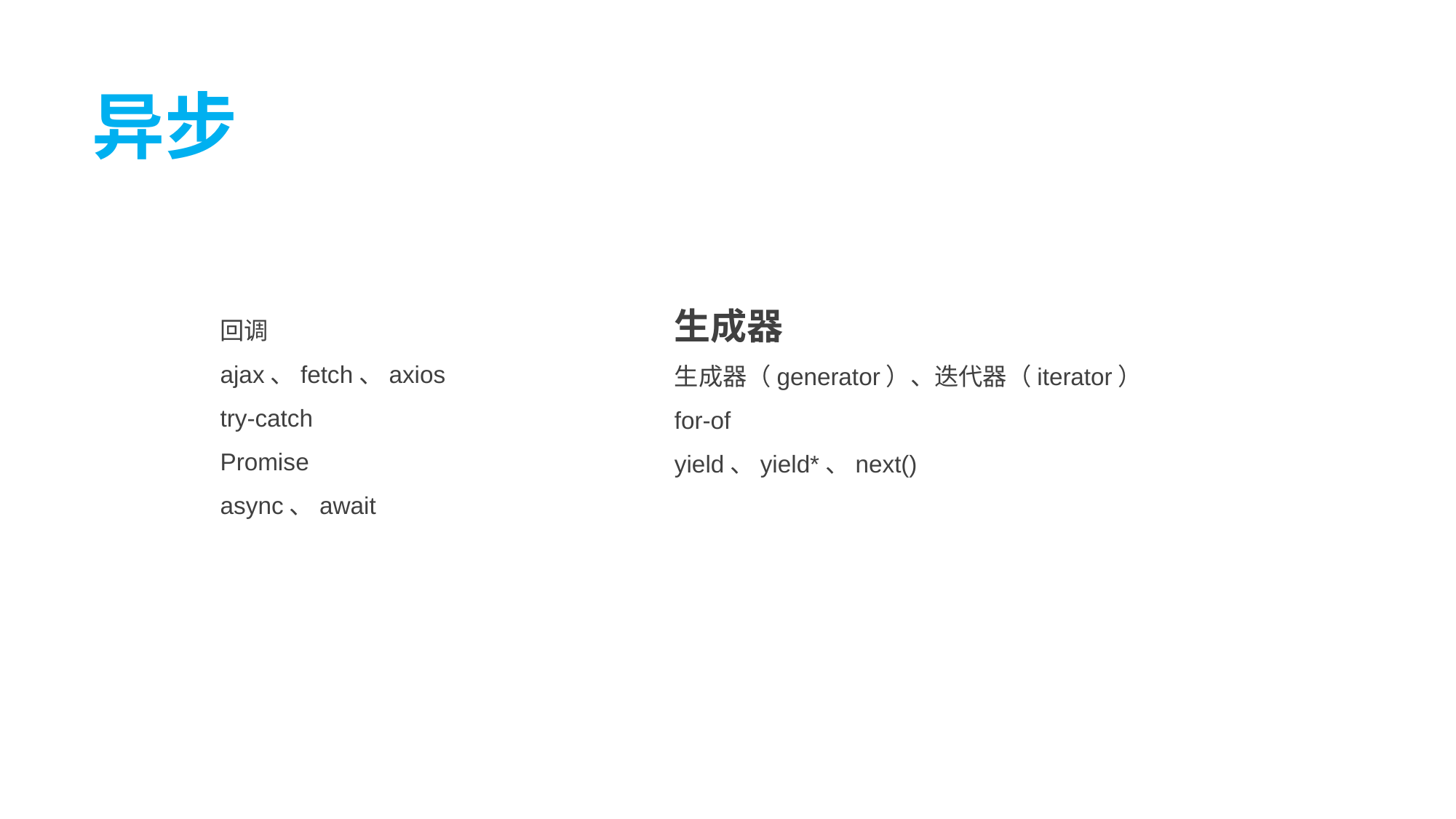

异步
生成器
生成器（generator）、迭代器（iterator）
for-of
yield、yield*、next()
回调
ajax、fetch、axios
try-catch
Promise
async、await